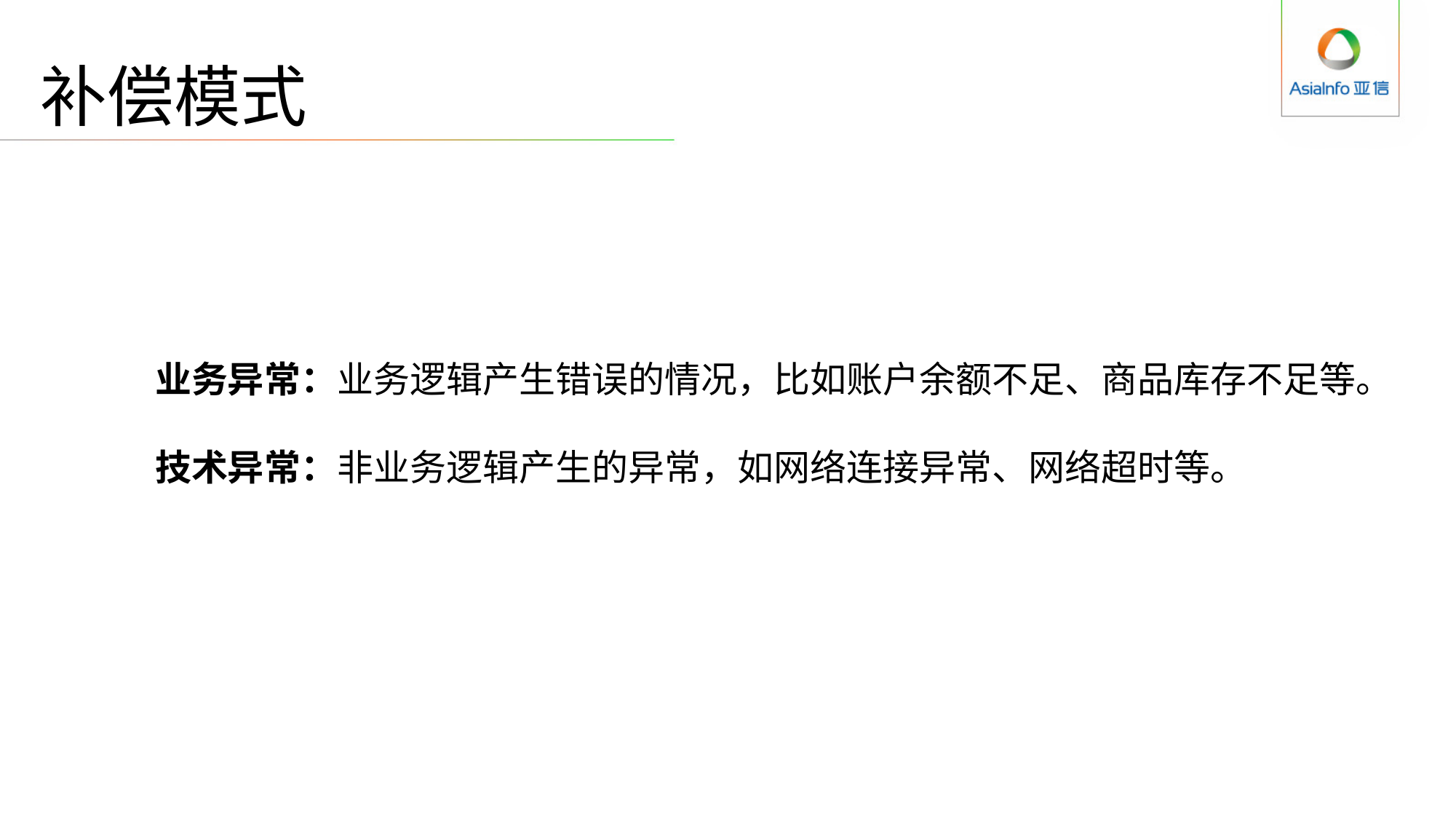

# 补偿模式
业务异常：业务逻辑产生错误的情况，比如账户余额不足、商品库存不足等。

技术异常：非业务逻辑产生的异常，如网络连接异常、网络超时等。